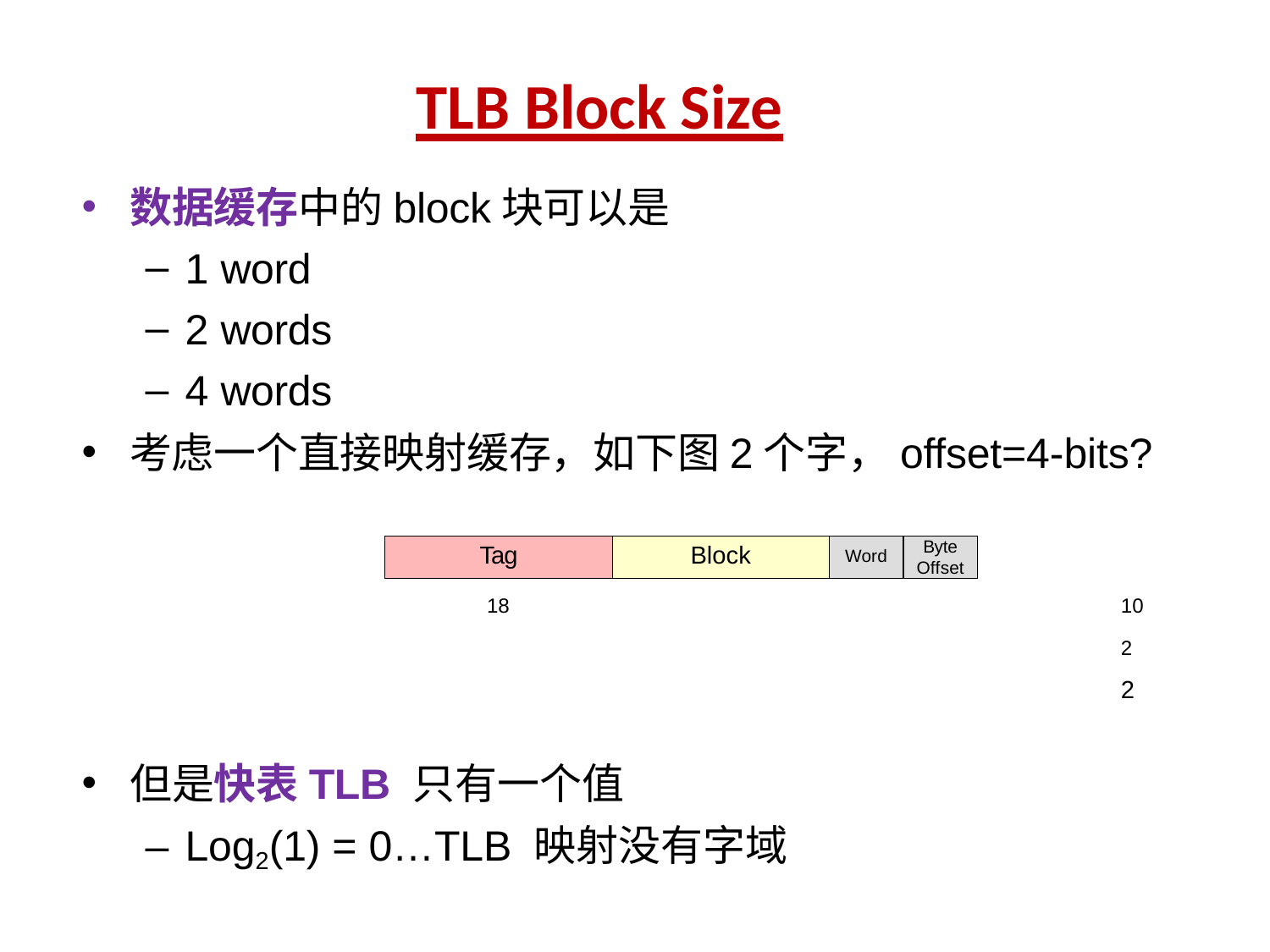

# TLB Block Size
数据缓存中的block块可以是
1 word
2 words
4 words
考虑一个直接映射缓存，如下图2个字，offset=4-bits?

18	10	2	2

但是快表TLB 只有一个值
Log2(1) = 0…TLB 映射没有字域
| Tag | Block | Word | Byte Offset |
| --- | --- | --- | --- |